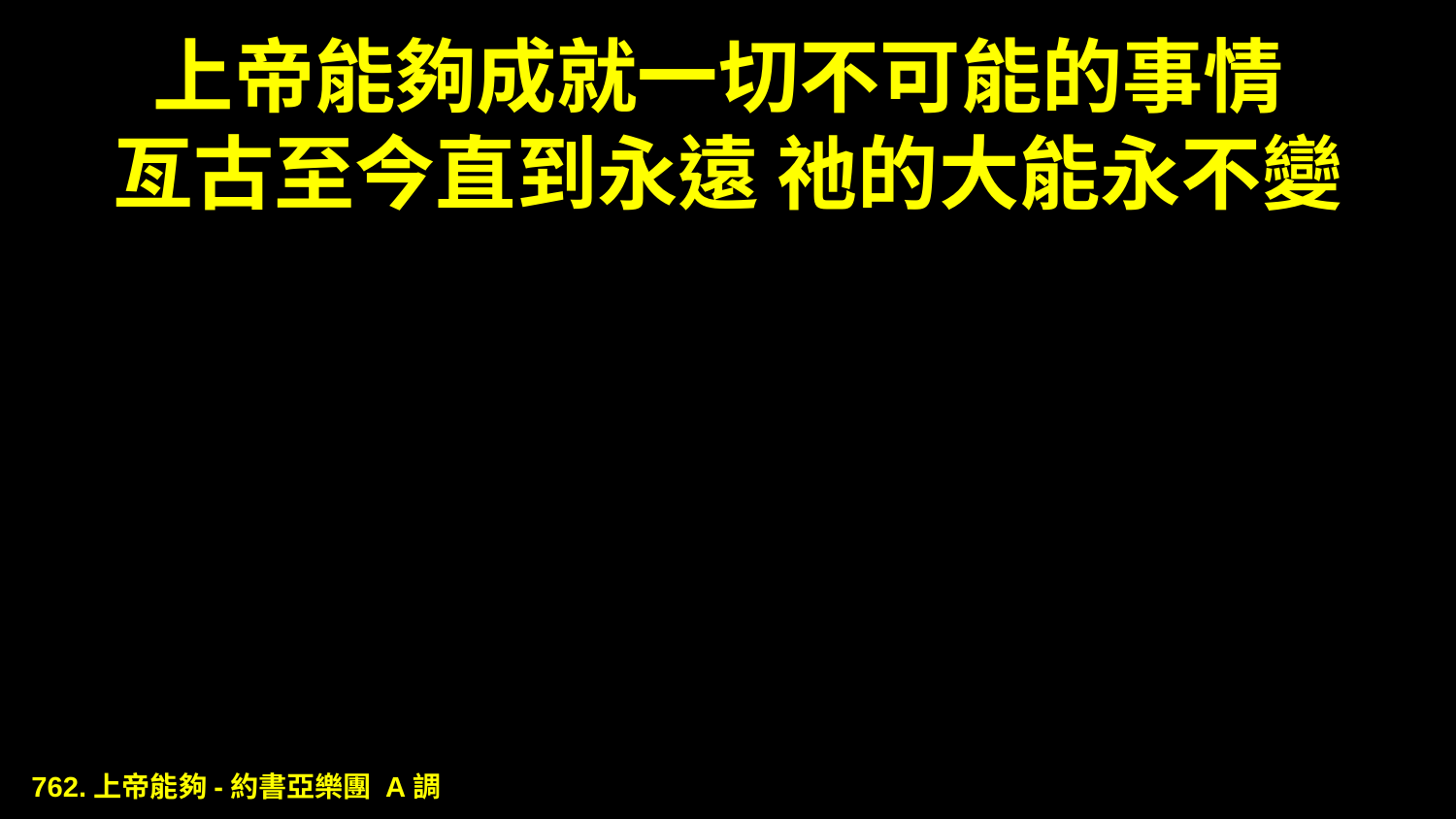

# 上帝能夠成就一切不可能的事情 亙古至今直到永遠 祂的大能永不變
762.上帝能夠-約書亞樂團 A調